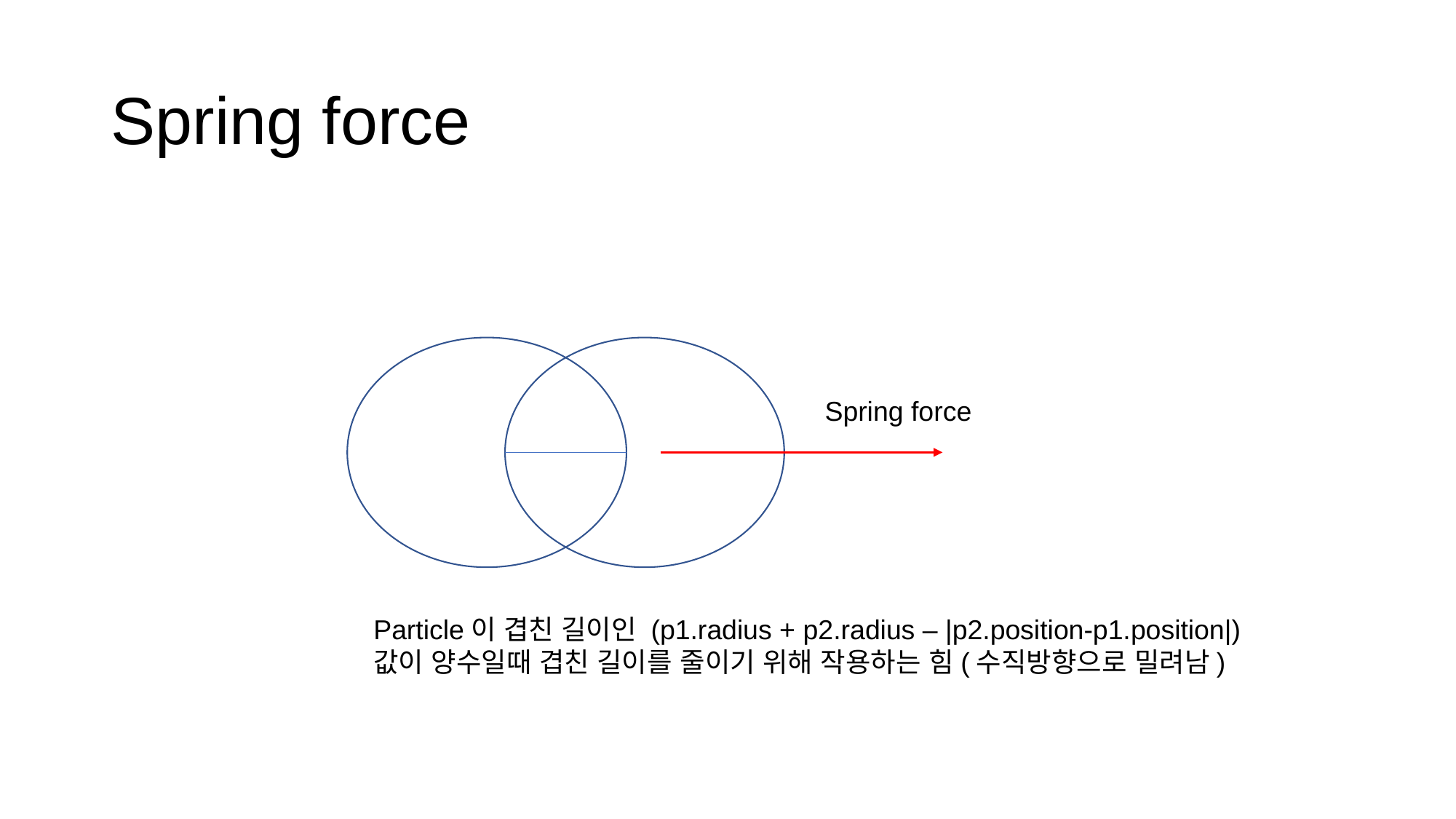

# Spring force

Spring force
Particle이 겹친 길이인 (p1.radius + p2.radius – |p2.position-p1.position|)
값이 양수일때 겹친 길이를 줄이기 위해 작용하는 힘(수직방향으로 밀려남)